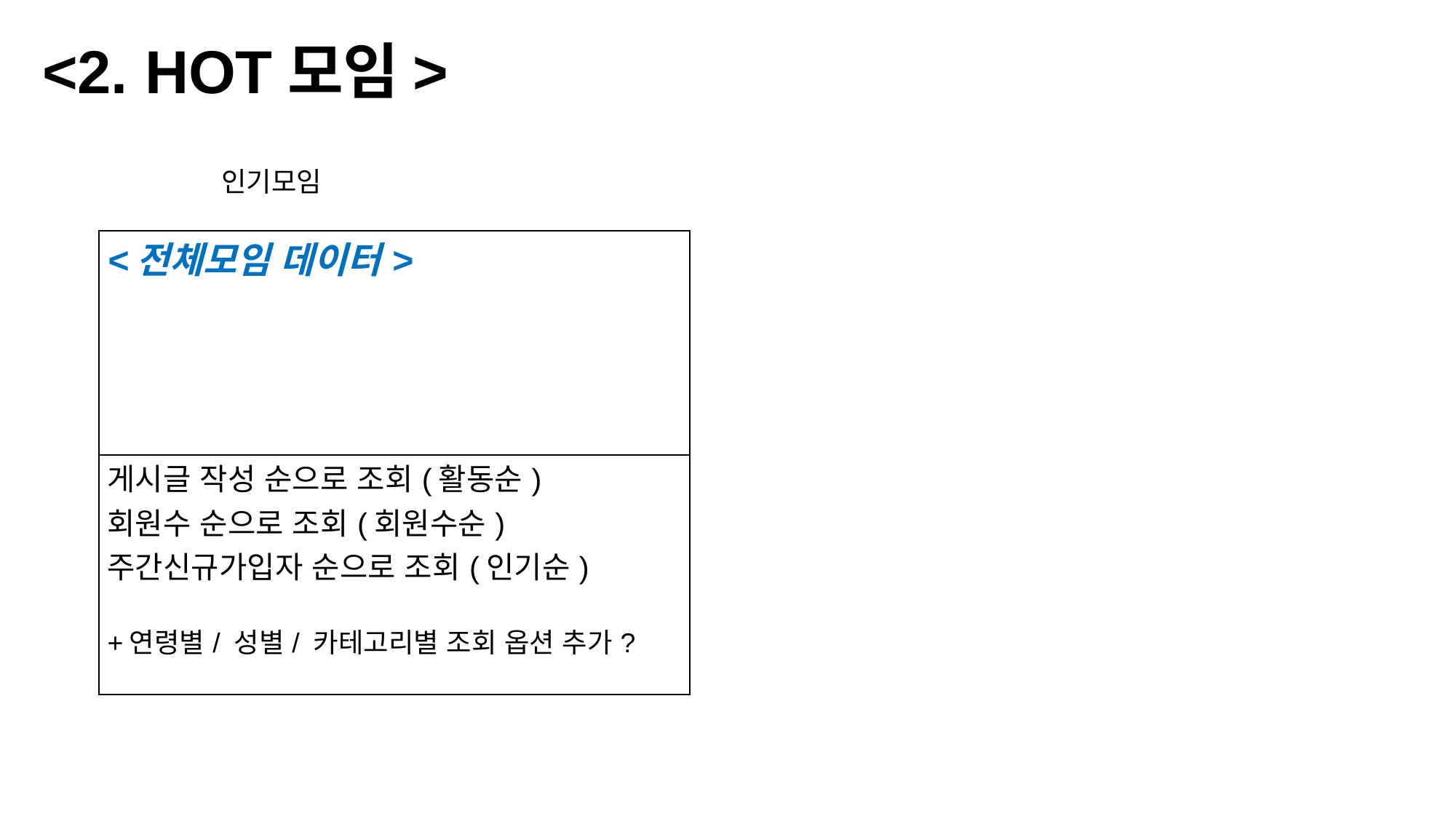

# <2. HOT모임>
인기모임
| <전체모임 데이터> |
| --- |
| 게시글 작성 순으로 조회(활동순) 회원수 순으로 조회(회원수순) 주간신규가입자 순으로 조회(인기순) +연령별/ 성별/ 카테고리별 조회 옵션 추가? |